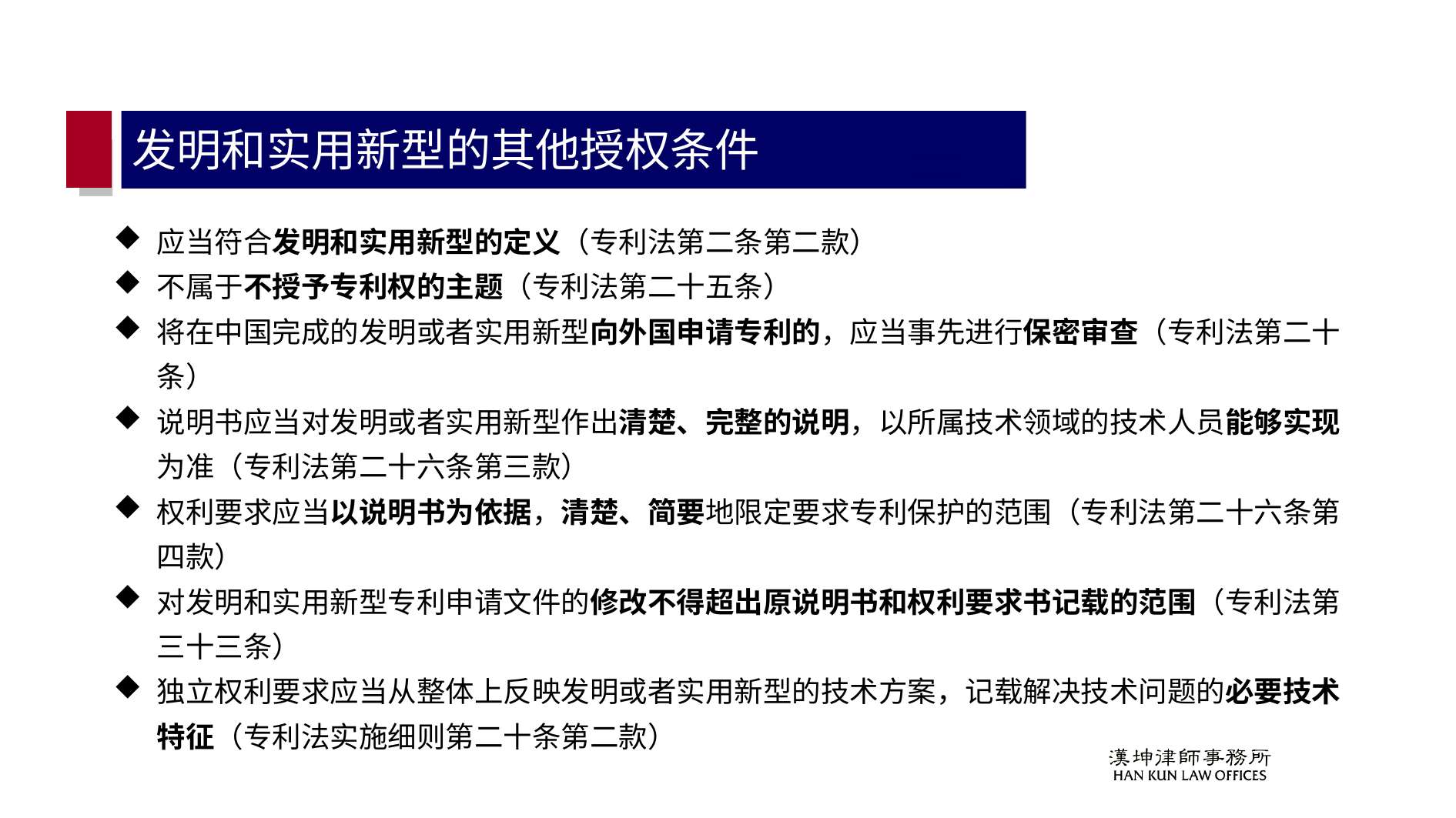

# 发明和实用新型的其他授权条件
应当符合发明和实用新型的定义（专利法第二条第二款）
不属于不授予专利权的主题（专利法第二十五条）
将在中国完成的发明或者实用新型向外国申请专利的，应当事先进行保密审查（专利法第二十条）
说明书应当对发明或者实用新型作出清楚、完整的说明，以所属技术领域的技术人员能够实现为准（专利法第二十六条第三款）
权利要求应当以说明书为依据，清楚、简要地限定要求专利保护的范围（专利法第二十六条第四款）
对发明和实用新型专利申请文件的修改不得超出原说明书和权利要求书记载的范围（专利法第三十三条）
独立权利要求应当从整体上反映发明或者实用新型的技术方案，记载解决技术问题的必要技术特征（专利法实施细则第二十条第二款）